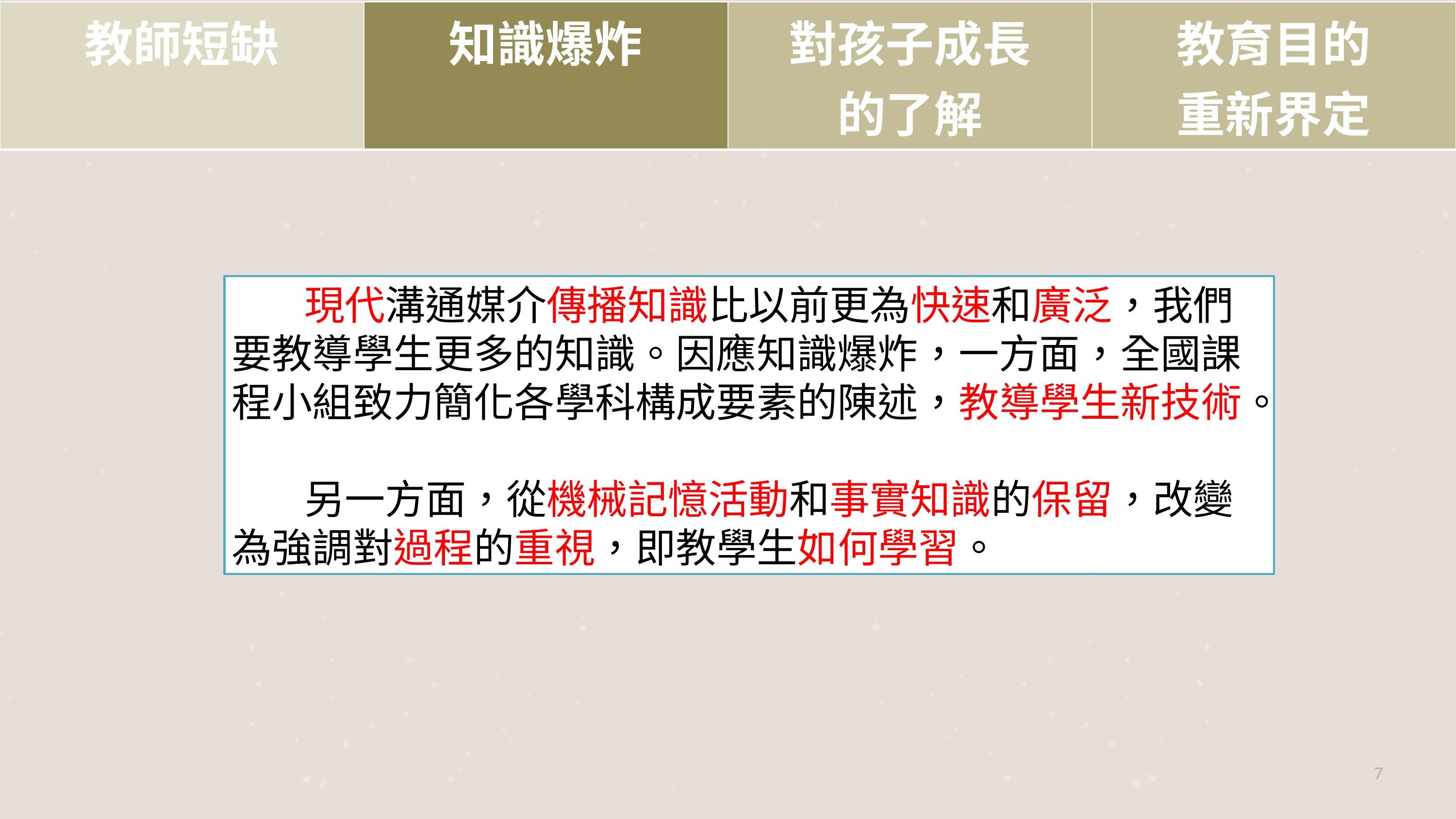

| 教師短缺 | 知識爆炸 | 對孩子成長 的了解 | 教育目的 重新界定 |
| --- | --- | --- | --- |
	現代溝通媒介傳播知識比以前更為快速和廣泛，我們要教導學生更多的知識。因應知識爆炸，一方面，全國課程小組致力簡化各學科構成要素的陳述，教導學生新技術。

	另一方面，從機械記憶活動和事實知識的保留，改變為強調對過程的重視，即教學生如何學習。
7